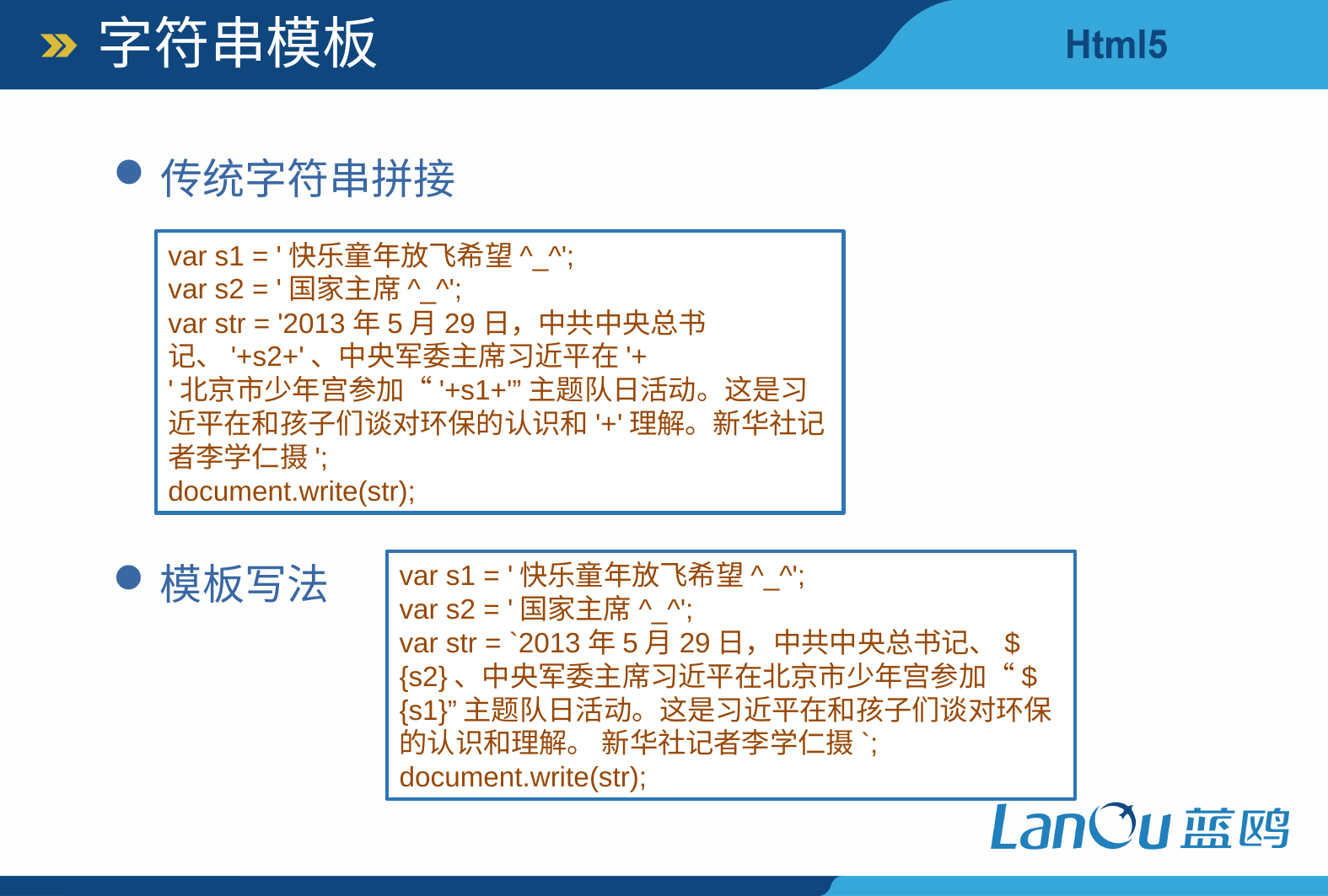

字符串模板
传统字符串拼接
var s1 = '快乐童年放飞希望^_^';
var s2 = '国家主席^_^';
var str = '2013年5月29日，中共中央总书记、'+s2+'、中央军委主席习近平在'+
'北京市少年宫参加“'+s1+'”主题队日活动。这是习近平在和孩子们谈对环保的认识和'+'理解。新华社记者李学仁摄';
document.write(str);
模板写法
var s1 = '快乐童年放飞希望^_^';
var s2 = '国家主席^_^';
var str = `2013年5月29日，中共中央总书记、${s2}、中央军委主席习近平在北京市少年宫参加“${s1}”主题队日活动。这是习近平在和孩子们谈对环保的认识和理解。 新华社记者李学仁摄`;
document.write(str);